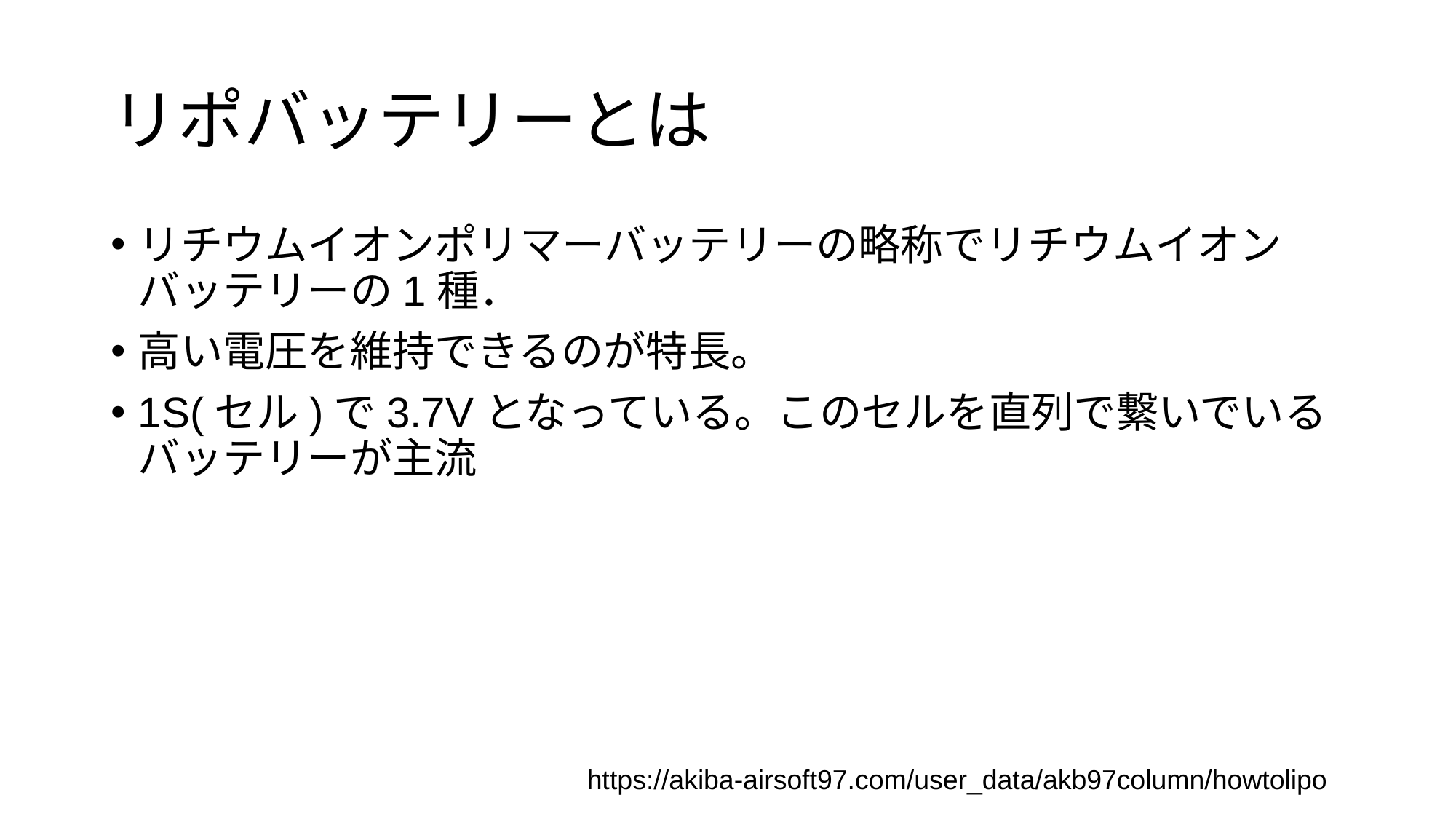

# リポバッテリーとは
リチウムイオンポリマーバッテリーの略称でリチウムイオンバッテリーの1種．
高い電圧を維持できるのが特長。
1S(セル)で3.7Vとなっている。このセルを直列で繋いでいるバッテリーが主流
https://akiba-airsoft97.com/user_data/akb97column/howtolipo